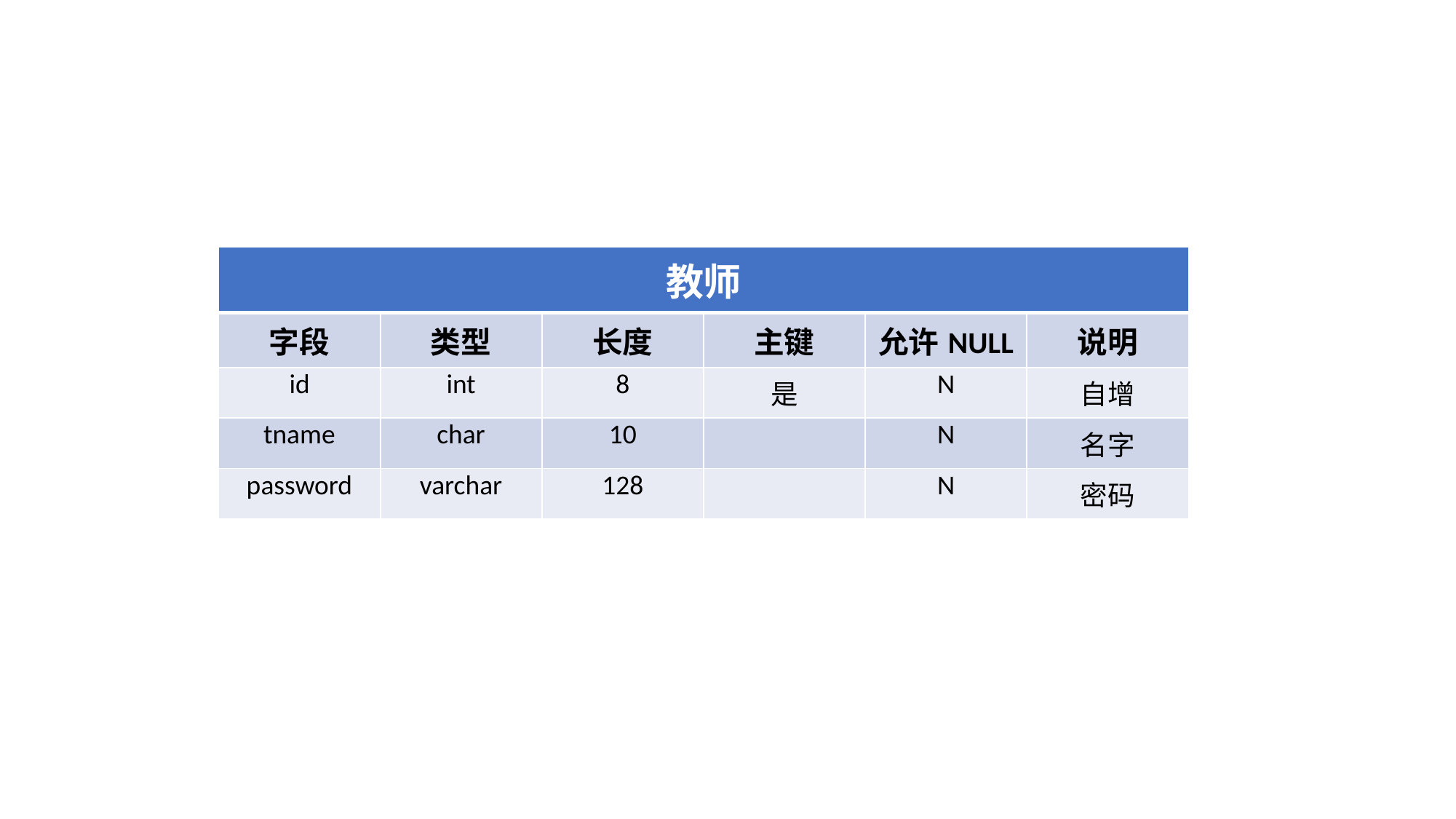

| 教师 |  |  |  |  |  |
| --- | --- | --- | --- | --- | --- |
| 字段 | 类型 | 长度 | 主键 | 允许NULL | 说明 |
| id | int | 8 | 是 | N | 自增 |
| tname | char | 10 |  | N | 名字 |
| password | varchar | 128 |  | N | 密码 |